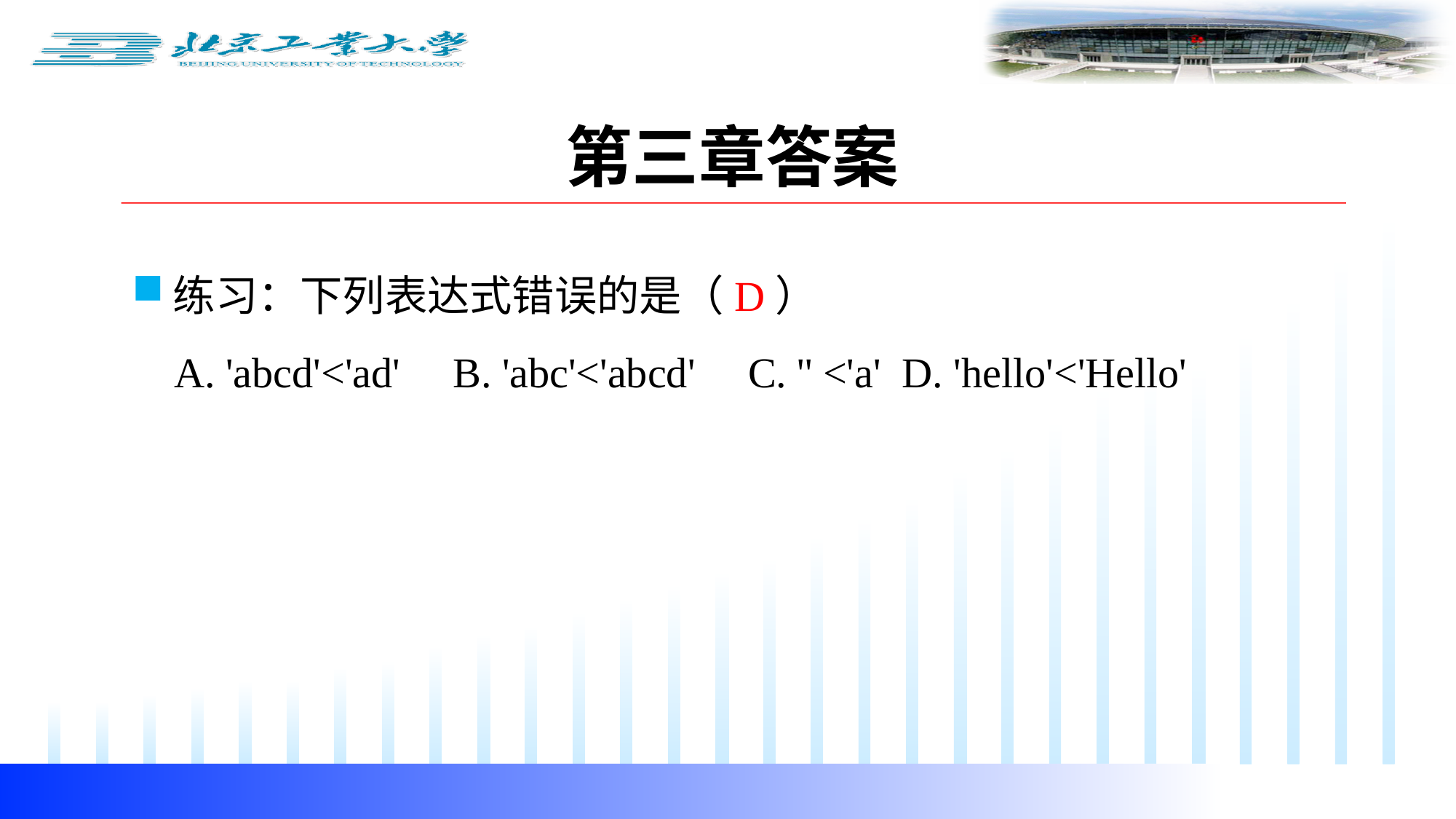

第三章答案
练习：下列表达式错误的是（D）
    A. 'abcd'<'ad'     B. 'abc'<'abcd'     C. '' <'a'  D. 'hello'<'Hello'